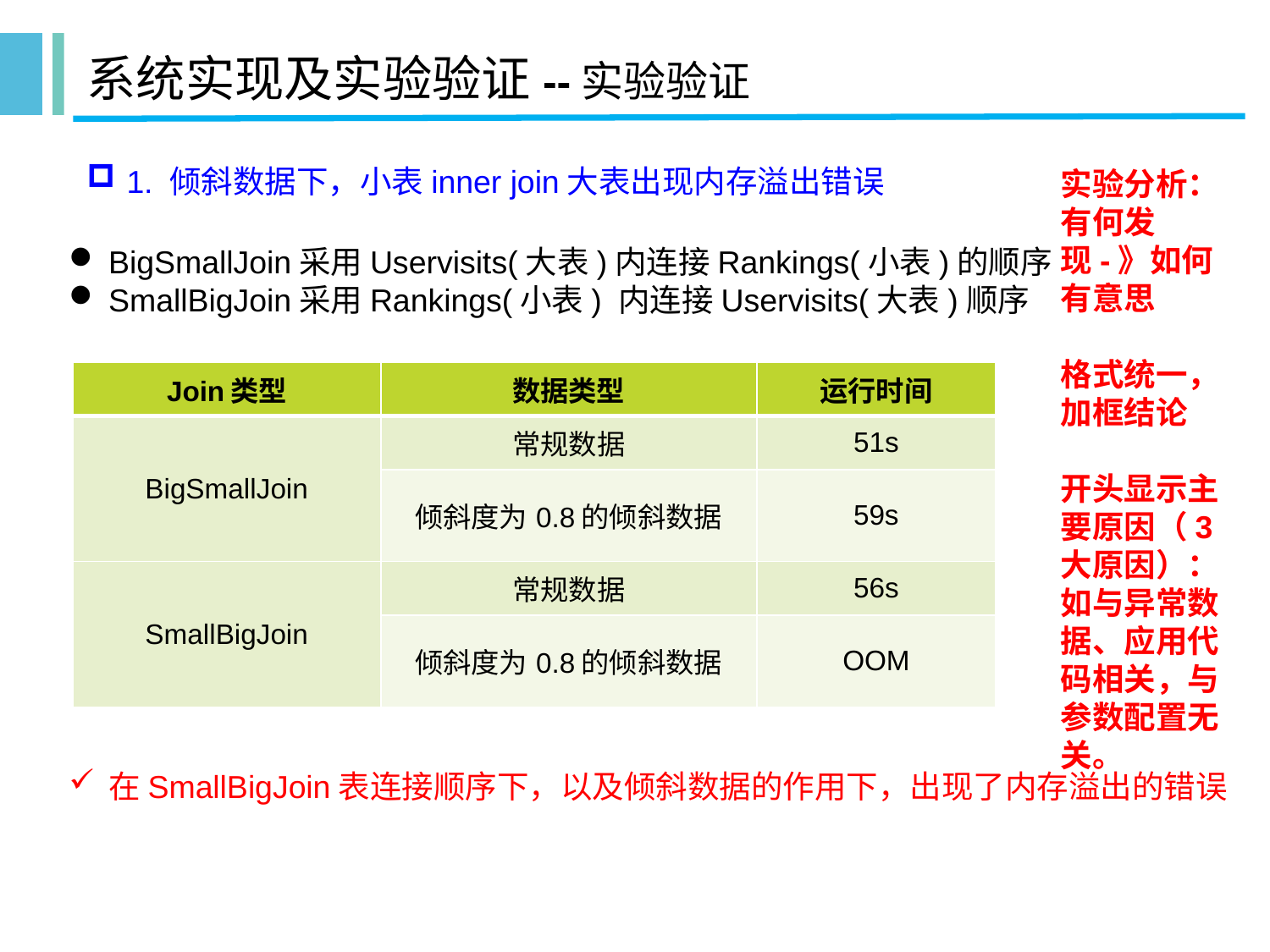

# 系统实现及实验验证--实验验证
1. 倾斜数据下，小表inner join大表出现内存溢出错误
实验分析：有何发现-》如何有意思

格式统一，加框结论

开头显示主要原因（3大原因）：如与异常数据、应用代码相关，与参数配置无关。

BigSmallJoin采用Uservisits(大表)内连接Rankings(小表)的顺序
SmallBigJoin采用Rankings(小表) 内连接Uservisits(大表)顺序

| Join类型 | 数据类型 | 运行时间 |
| --- | --- | --- |
| BigSmallJoin | 常规数据 | 51s |
|  | 倾斜度为0.8的倾斜数据 | 59s |
| SmallBigJoin | 常规数据 | 56s |
|  | 倾斜度为0.8的倾斜数据 | OOM |
在SmallBigJoin表连接顺序下，以及倾斜数据的作用下，出现了内存溢出的错误